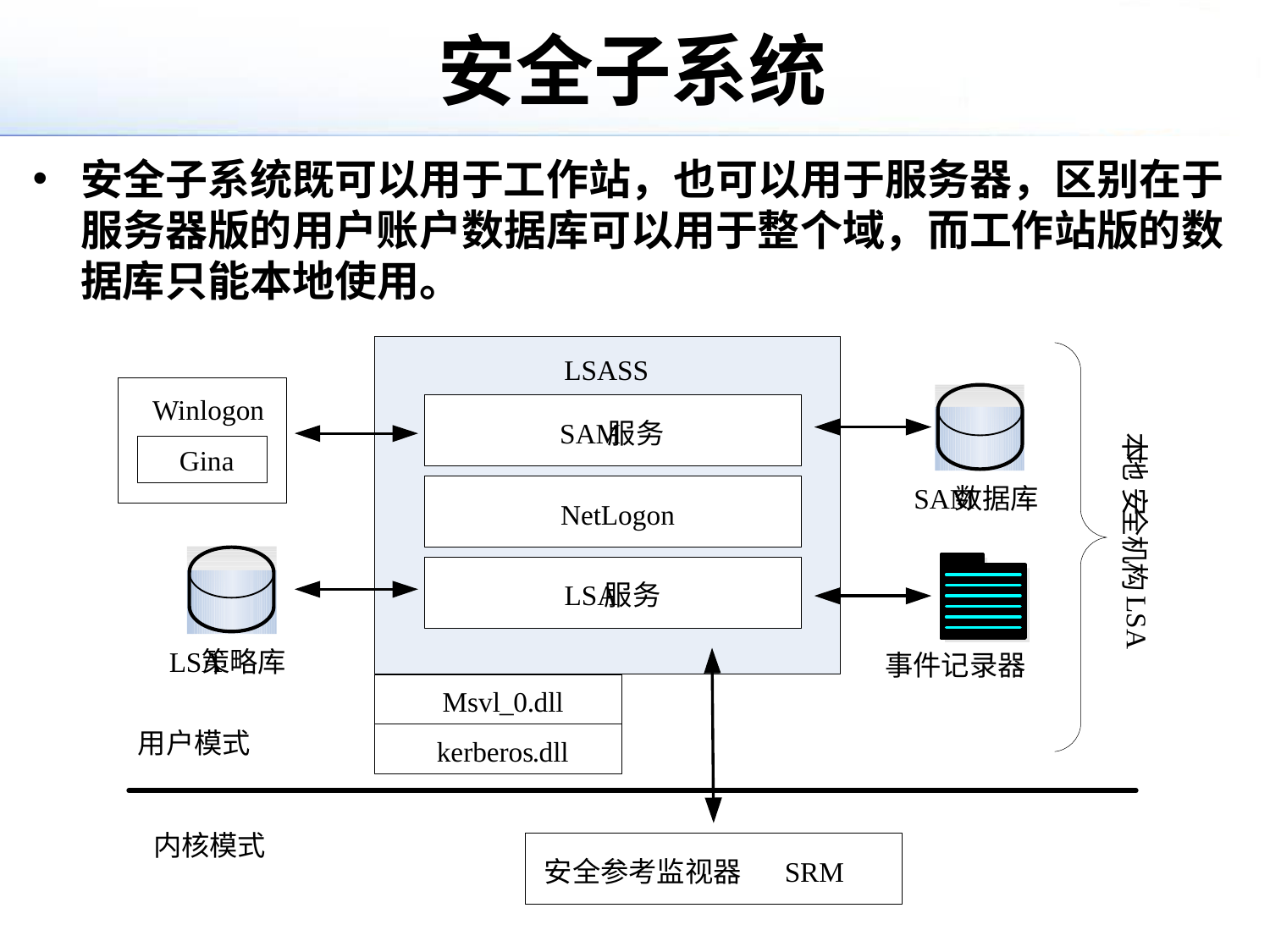

# 安全子系统
安全子系统既可以用于工作站，也可以用于服务器，区别在于服务器版的用户账户数据库可以用于整个域，而工作站版的数据库只能本地使用。

LSASS

SAM
服务

SAM
数据库
NetLogon

LSA
服务

LSA
策略库
事件记录器

Winlogon

本

Gina
地
安
全
机
构

L

S
A

Msvl
_
0
.
dll

用户模式
kerberos
.
dll

内核模式

安全参考监视器
SRM